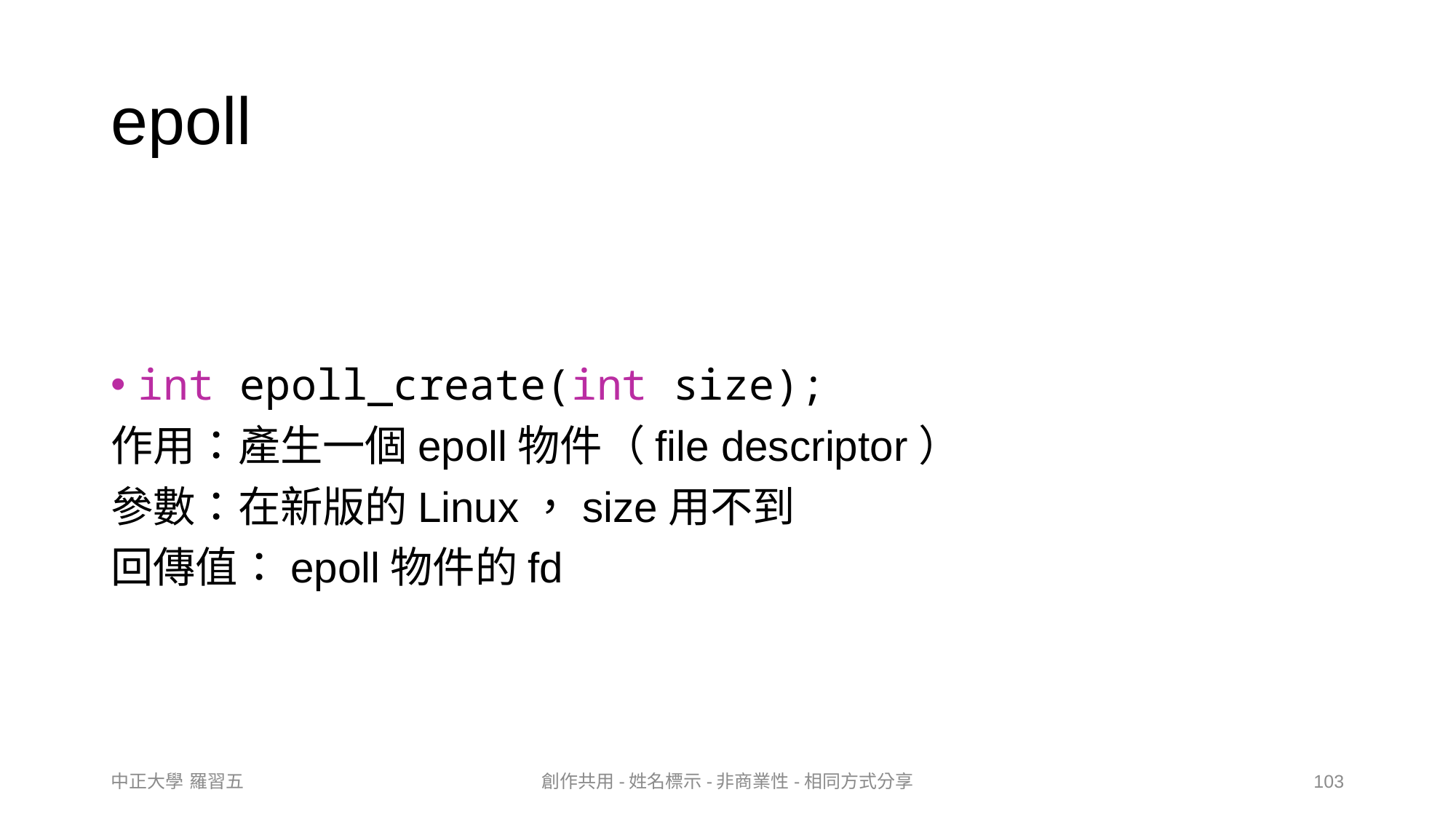

# epoll
int epoll_create(int size);
作用：產生一個epoll物件（file descriptor）
參數：在新版的Linux，size用不到
回傳值：epoll物件的fd
中正大學 羅習五
創作共用-姓名標示-非商業性-相同方式分享
103